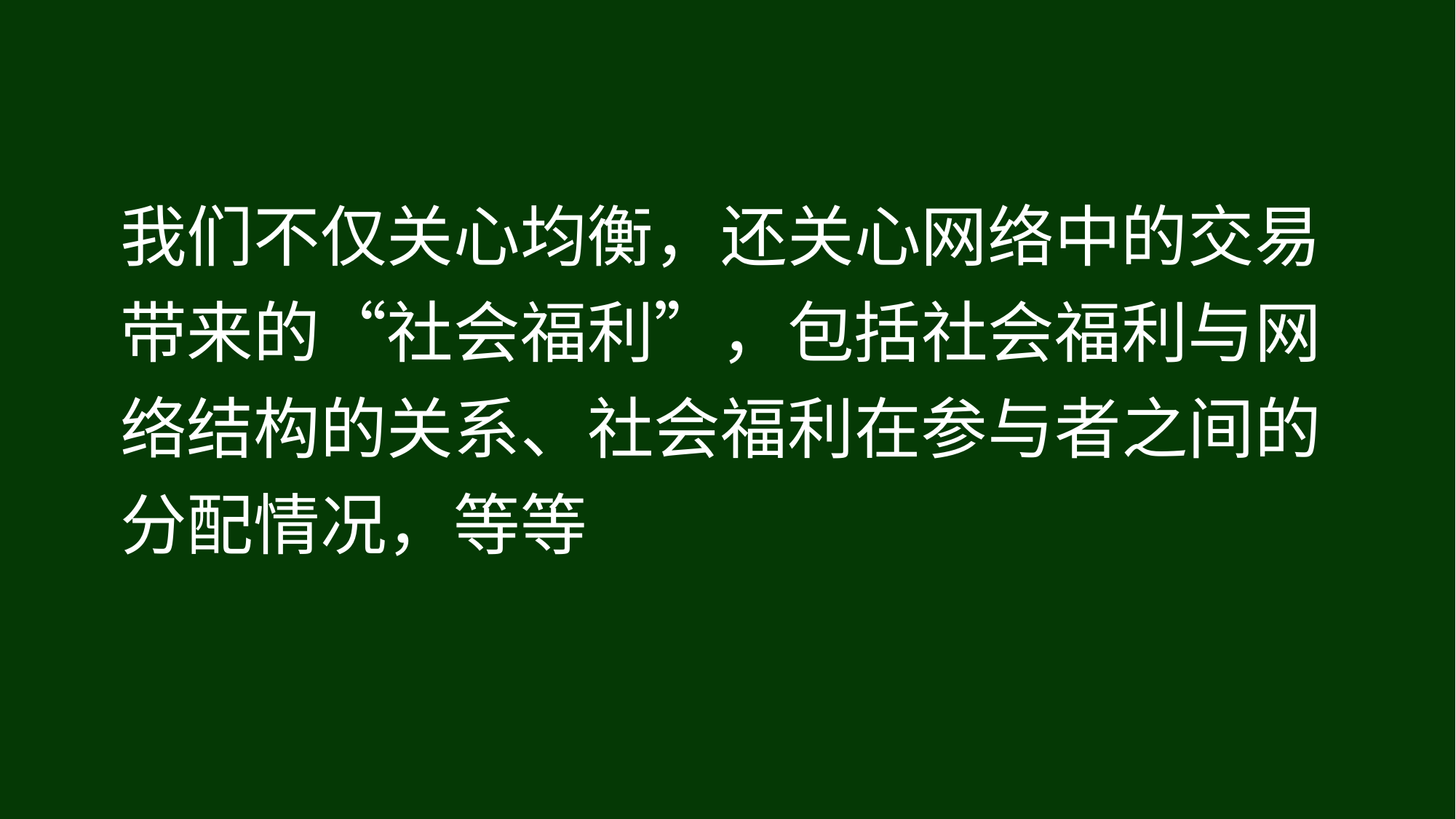

# 我们不仅关心均衡，还关心网络中的交易带来的“社会福利”，包括社会福利与网络结构的关系、社会福利在参与者之间的分配情况，等等